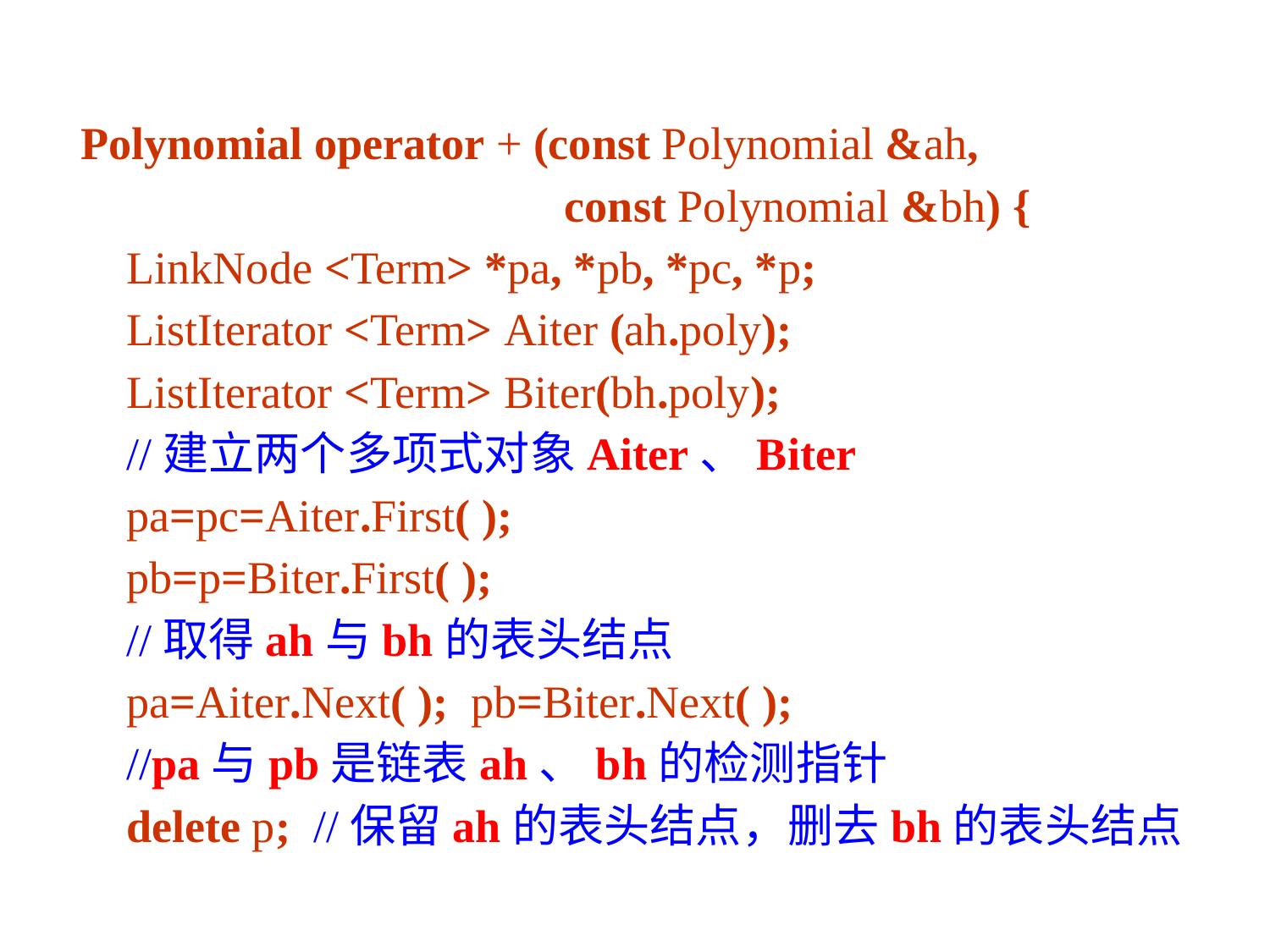

Polynomial operator + (const Polynomial &ah,
			         const Polynomial &bh) {
    LinkNode <Term> *pa, *pb, *pc, *p;
    ListIterator <Term> Aiter (ah.poly);
    ListIterator <Term> Biter(bh.poly);
    //建立两个多项式对象Aiter、Biter
    pa=pc=Aiter.First( );
    pb=p=Biter.First( );
    //取得ah与bh的表头结点
    pa=Aiter.Next( );  pb=Biter.Next( );
    //pa与pb是链表ah、bh的检测指针
    delete p;  //保留ah的表头结点，删去bh的表头结点
131